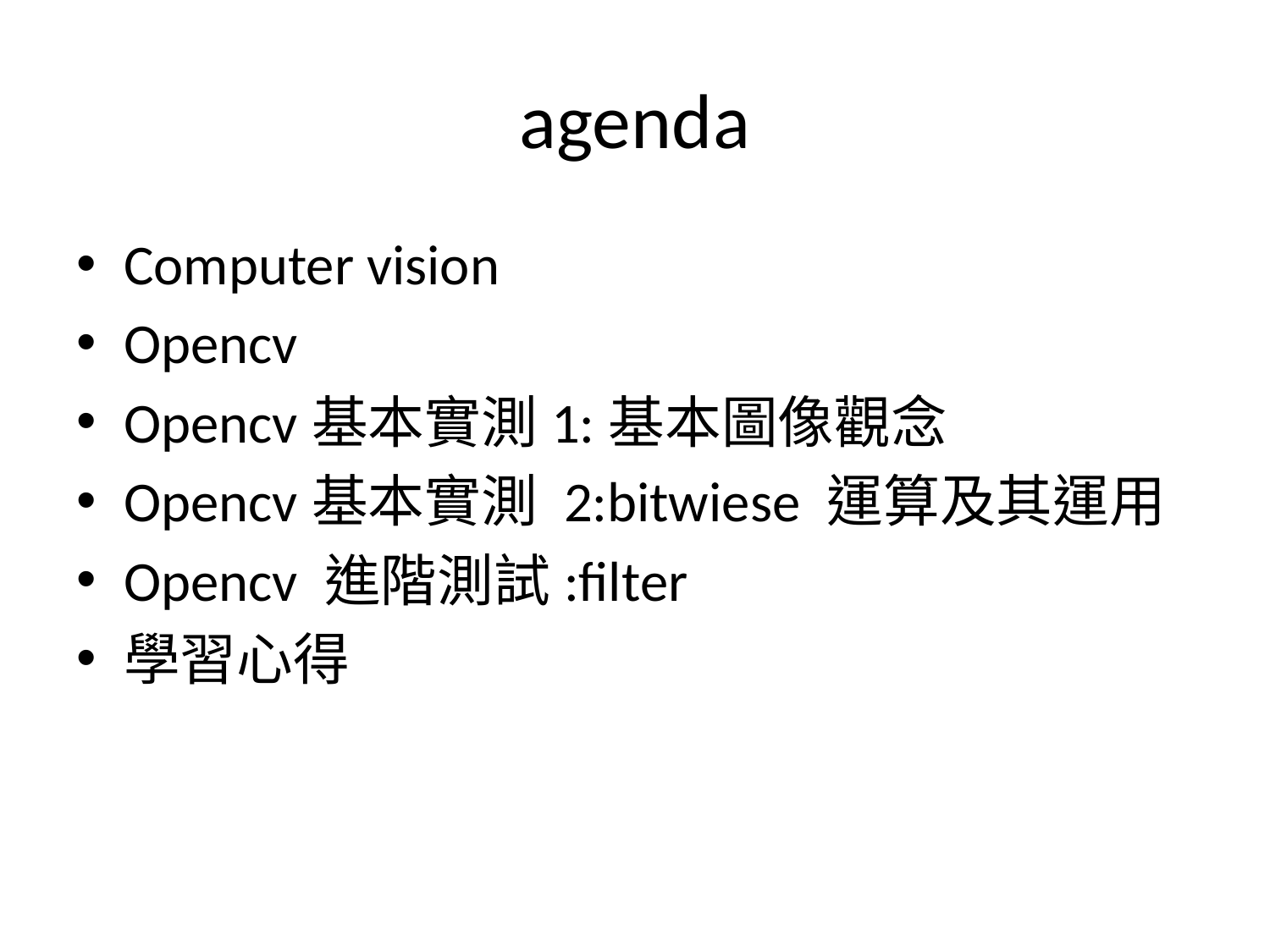

# agenda
Computer vision
Opencv
Opencv基本實測1:基本圖像觀念
Opencv基本實測 2:bitwiese 運算及其運用
Opencv 進階測試:filter
學習心得